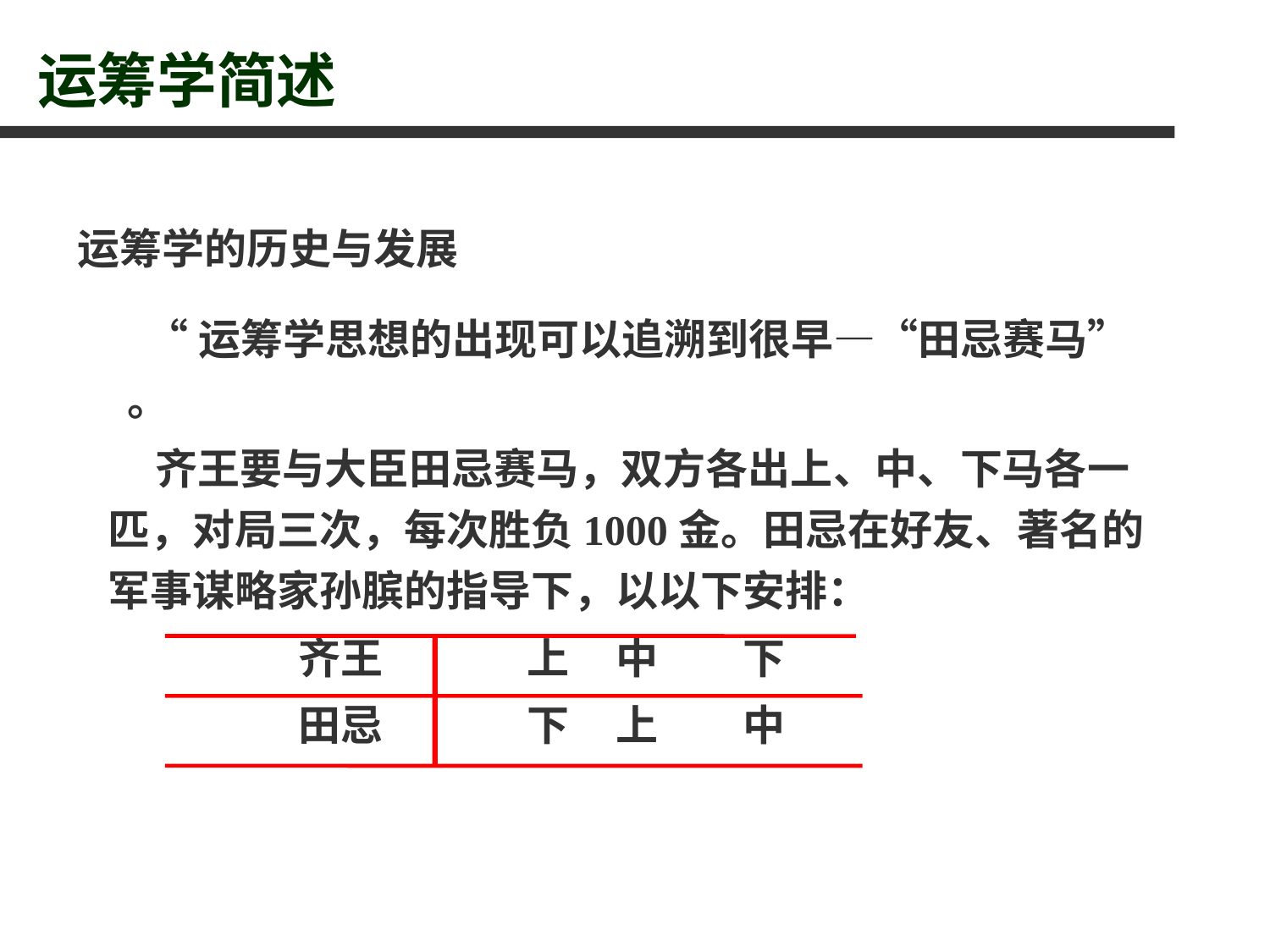

运筹学简述
运筹学的历史与发展
   “运筹学思想的出现可以追溯到很早—“田忌赛马” 。
    齐王要与大臣田忌赛马，双方各出上、中、下马各一匹，对局三次，每次胜负1000金。田忌在好友、著名的军事谋略家孙膑的指导下，以以下安排：
                   齐王	    上	中    	下
                   田忌	    下	上    	中